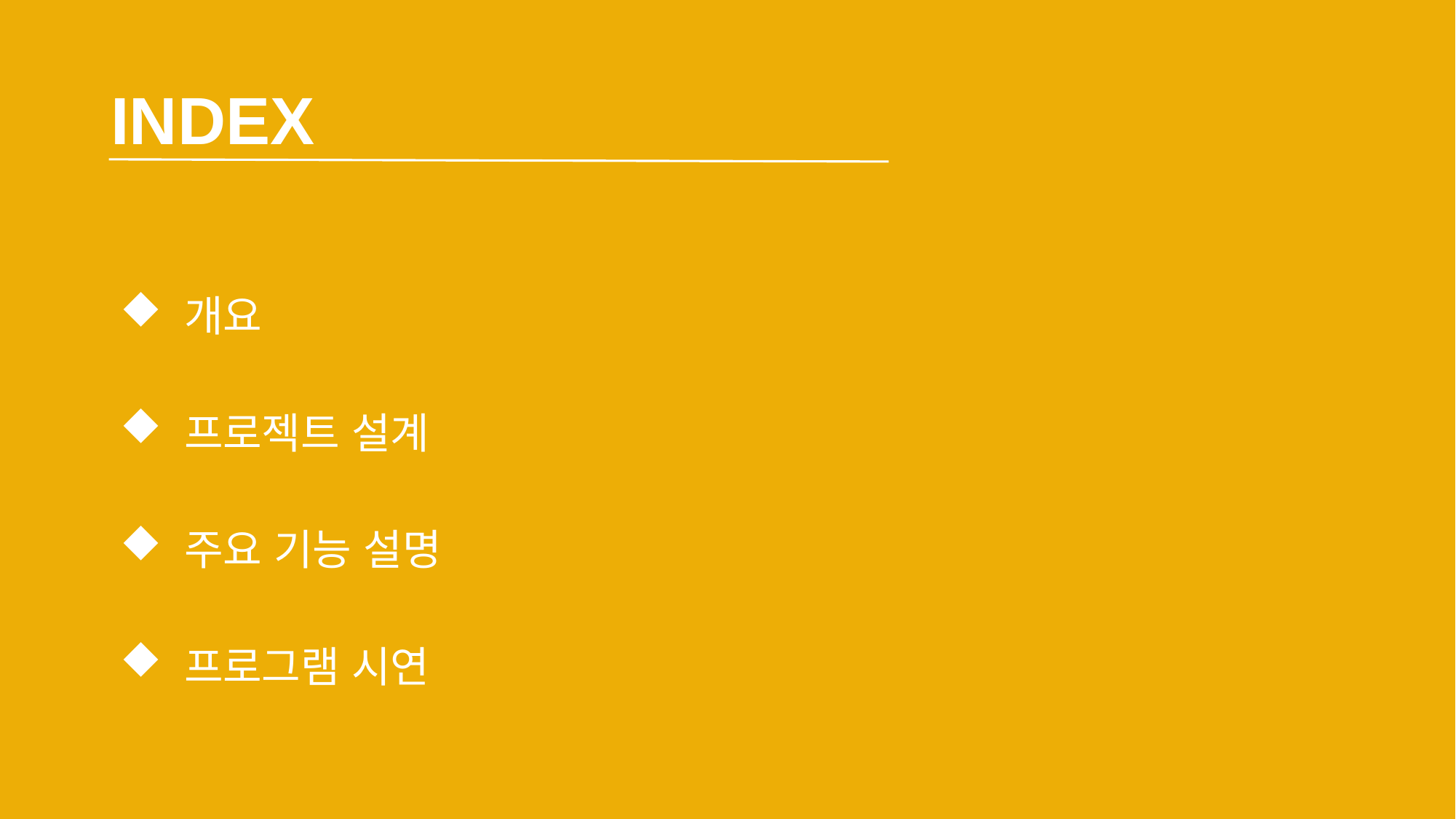

# INDEX
 개요
 프로젝트 설계
 주요 기능 설명
 프로그램 시연